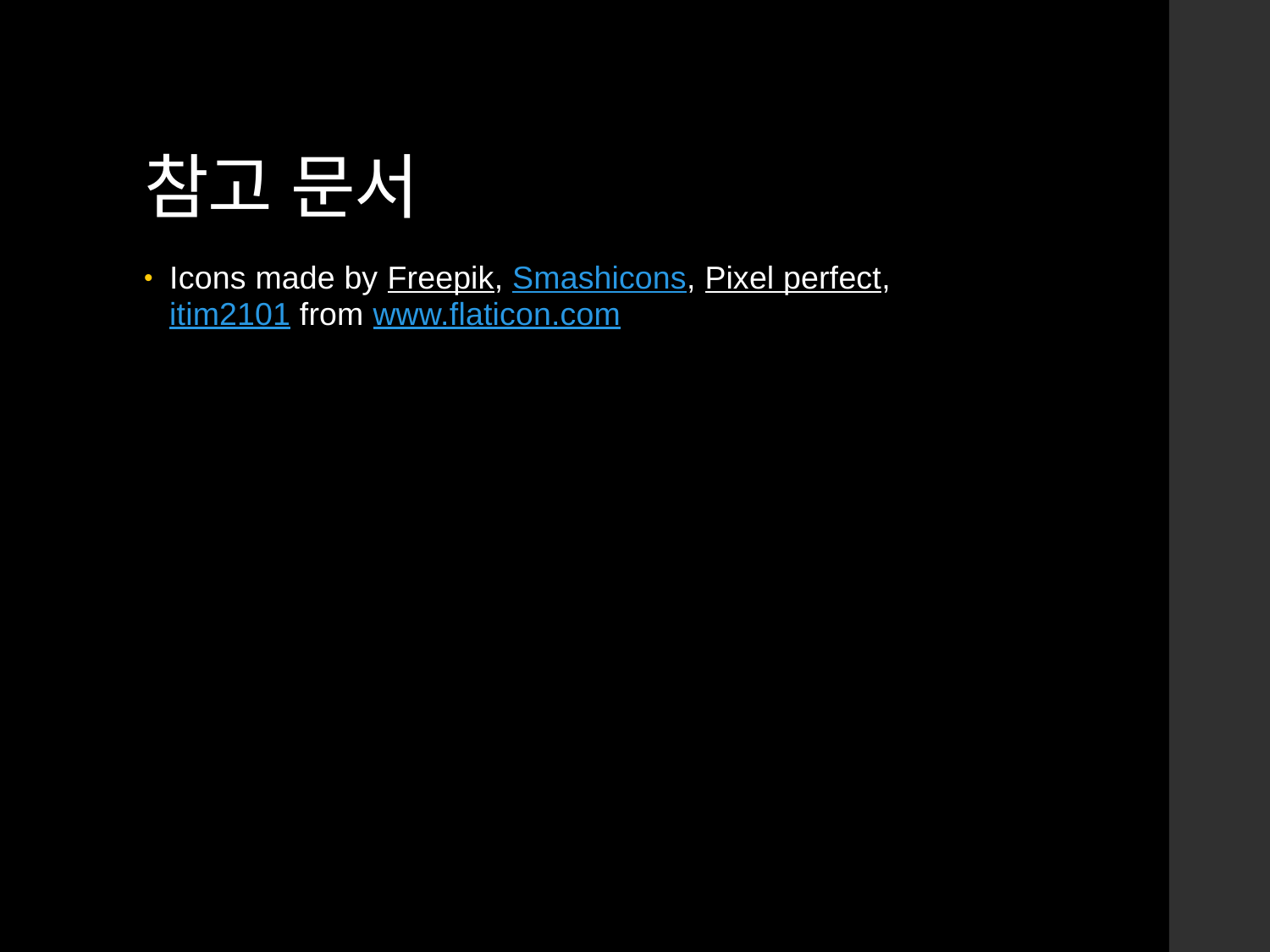

# 참고 문서
Icons made by Freepik, Smashicons, Pixel perfect, itim2101 from www.flaticon.com